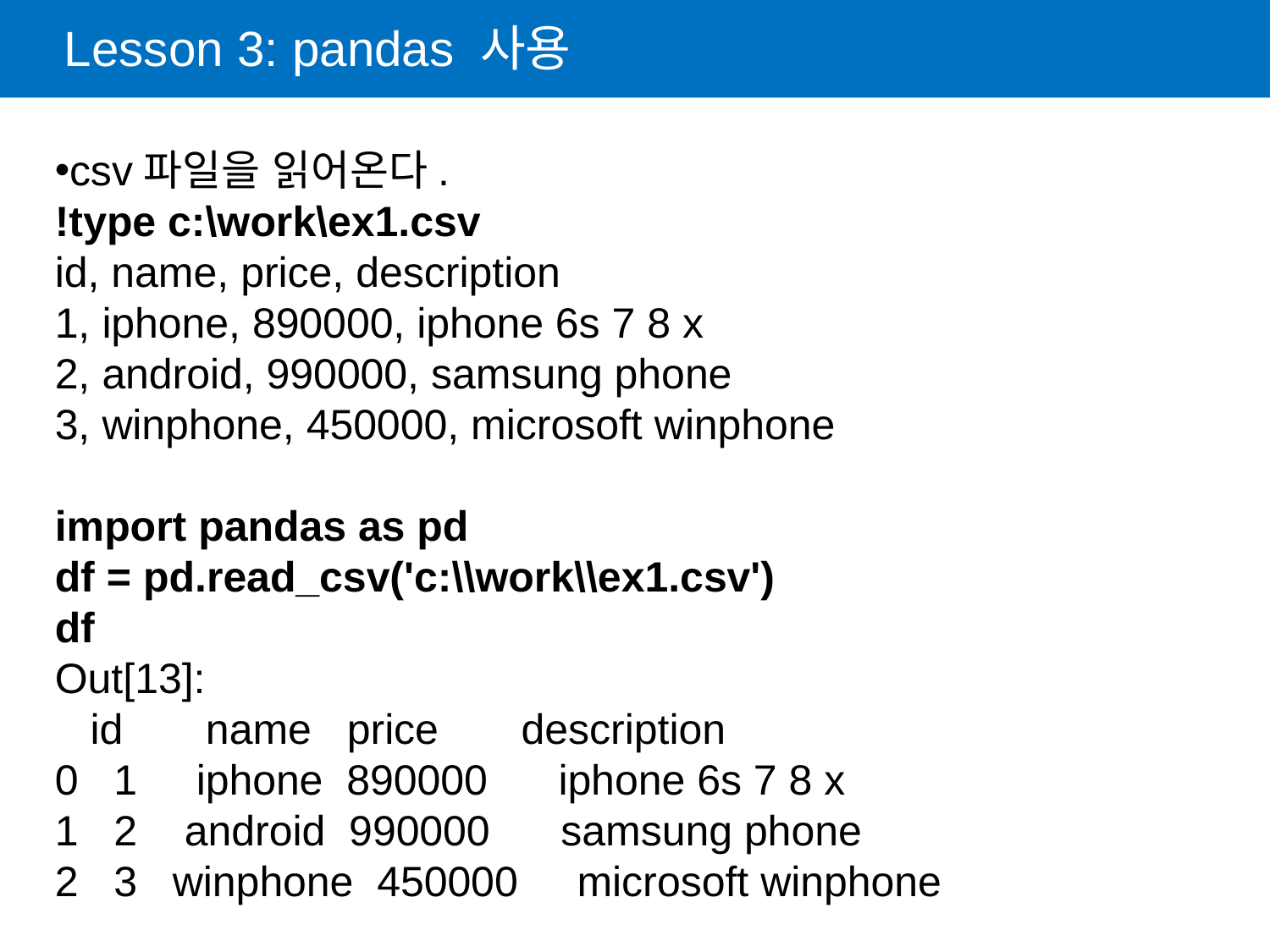

# Lesson 3: pandas 사용
csv파일을 읽어온다.
!type c:\work\ex1.csv
id, name, price, description
1, iphone, 890000, iphone 6s 7 8 x
2, android, 990000, samsung phone
3, winphone, 450000, microsoft winphone

import pandas as pd
df = pd.read_csv('c:\\work\\ex1.csv')
df
Out[13]:
   id       name   price       description
0   1     iphone  890000      iphone 6s 7 8 x
1   2    android  990000      samsung phone
2   3   winphone  450000     microsoft winphone